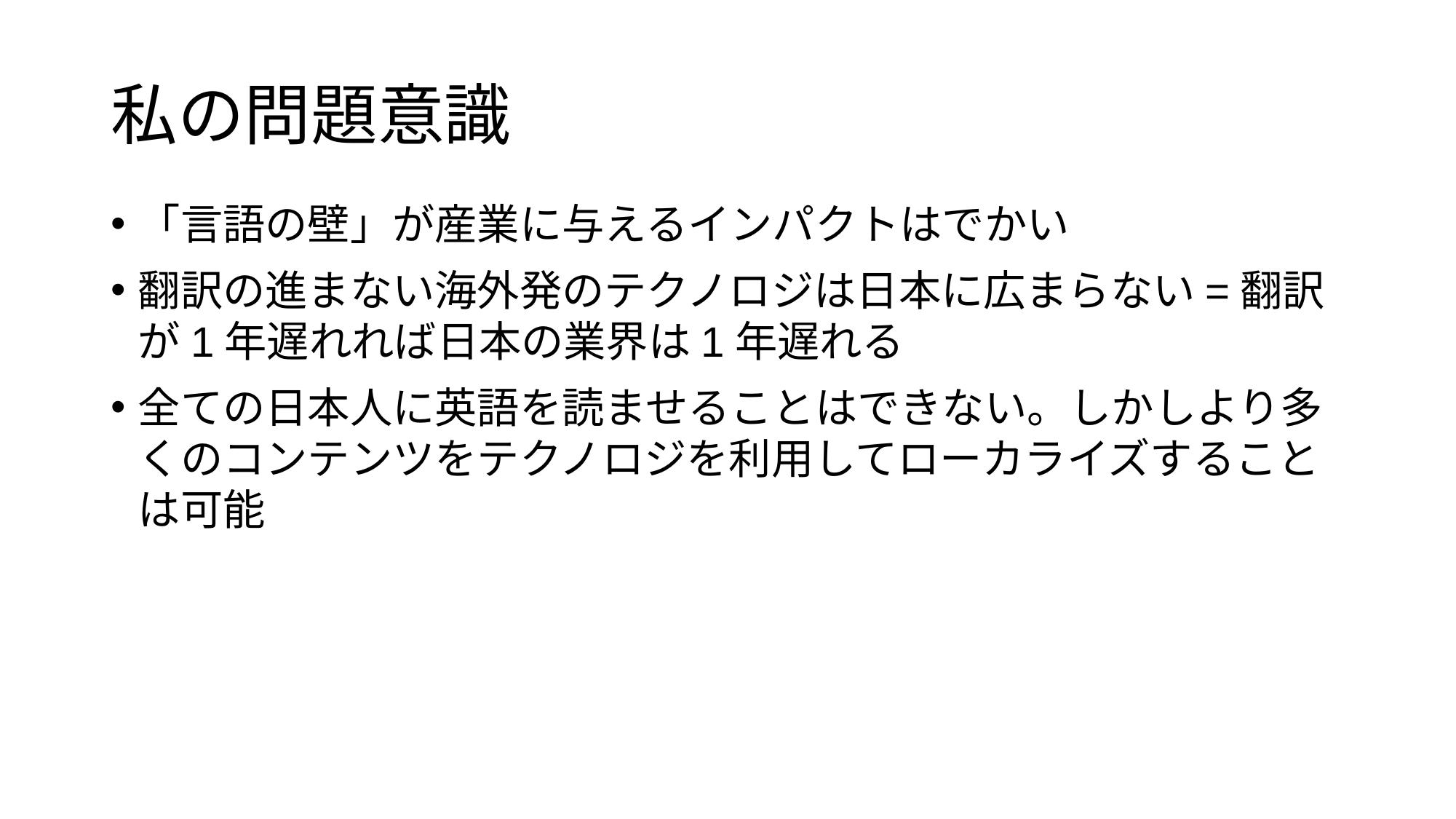

# 私の問題意識
「言語の壁」が産業に与えるインパクトはでかい
翻訳の進まない海外発のテクノロジは日本に広まらない=翻訳が1年遅れれば日本の業界は1年遅れる
全ての日本人に英語を読ませることはできない。しかしより多くのコンテンツをテクノロジを利用してローカライズすることは可能